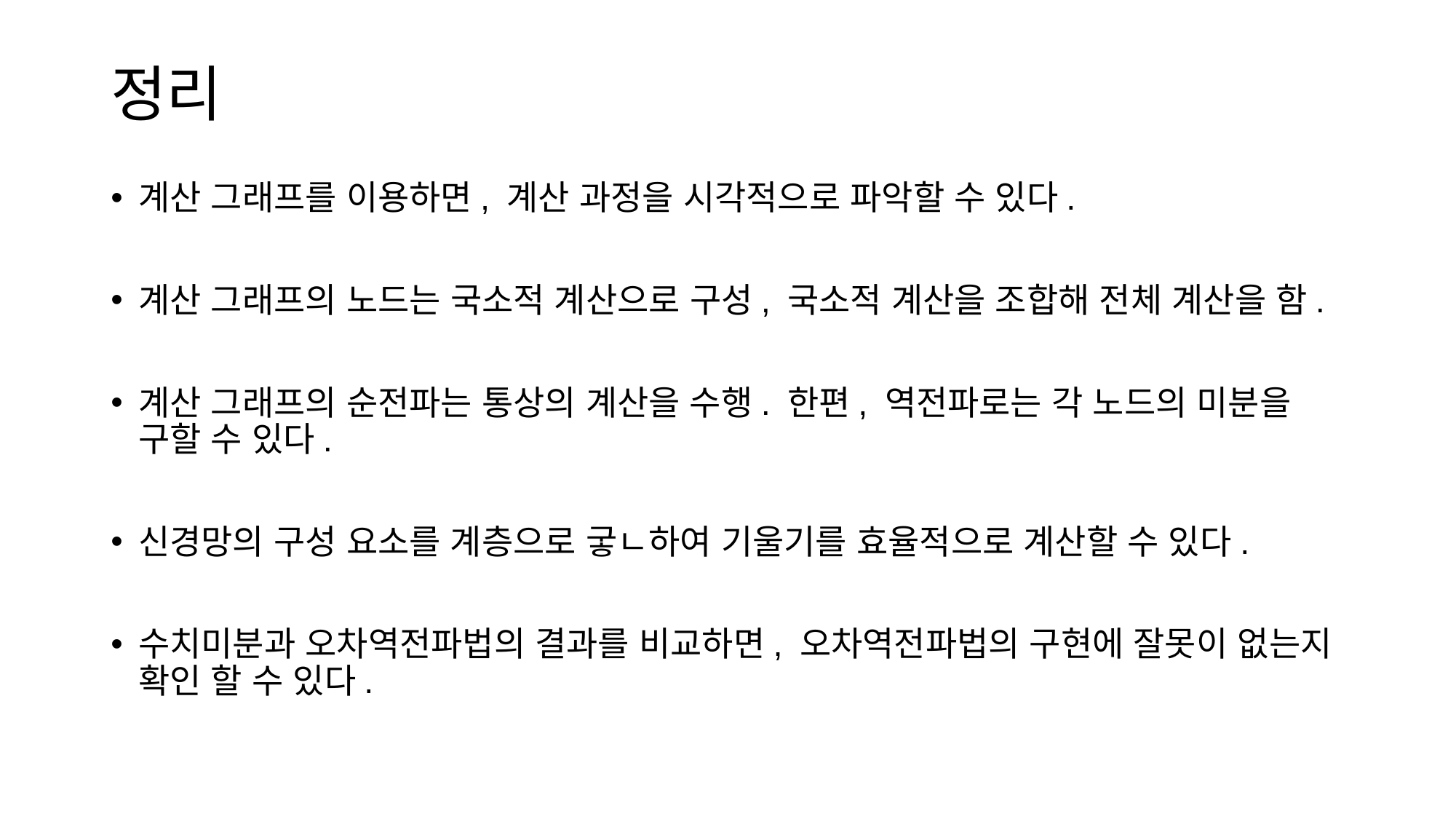

# 정리
계산 그래프를 이용하면, 계산 과정을 시각적으로 파악할 수 있다.

계산 그래프의 노드는 국소적 계산으로 구성, 국소적 계산을 조합해 전체 계산을 함.

계산 그래프의 순전파는 통상의 계산을 수행. 한편, 역전파로는 각 노드의 미분을 구할 수 있다.

신경망의 구성 요소를 계층으로 궇ㄴ하여 기울기를 효율적으로 계산할 수 있다.

수치미분과 오차역전파법의 결과를 비교하면, 오차역전파법의 구현에 잘못이 없는지 확인 할 수 있다.